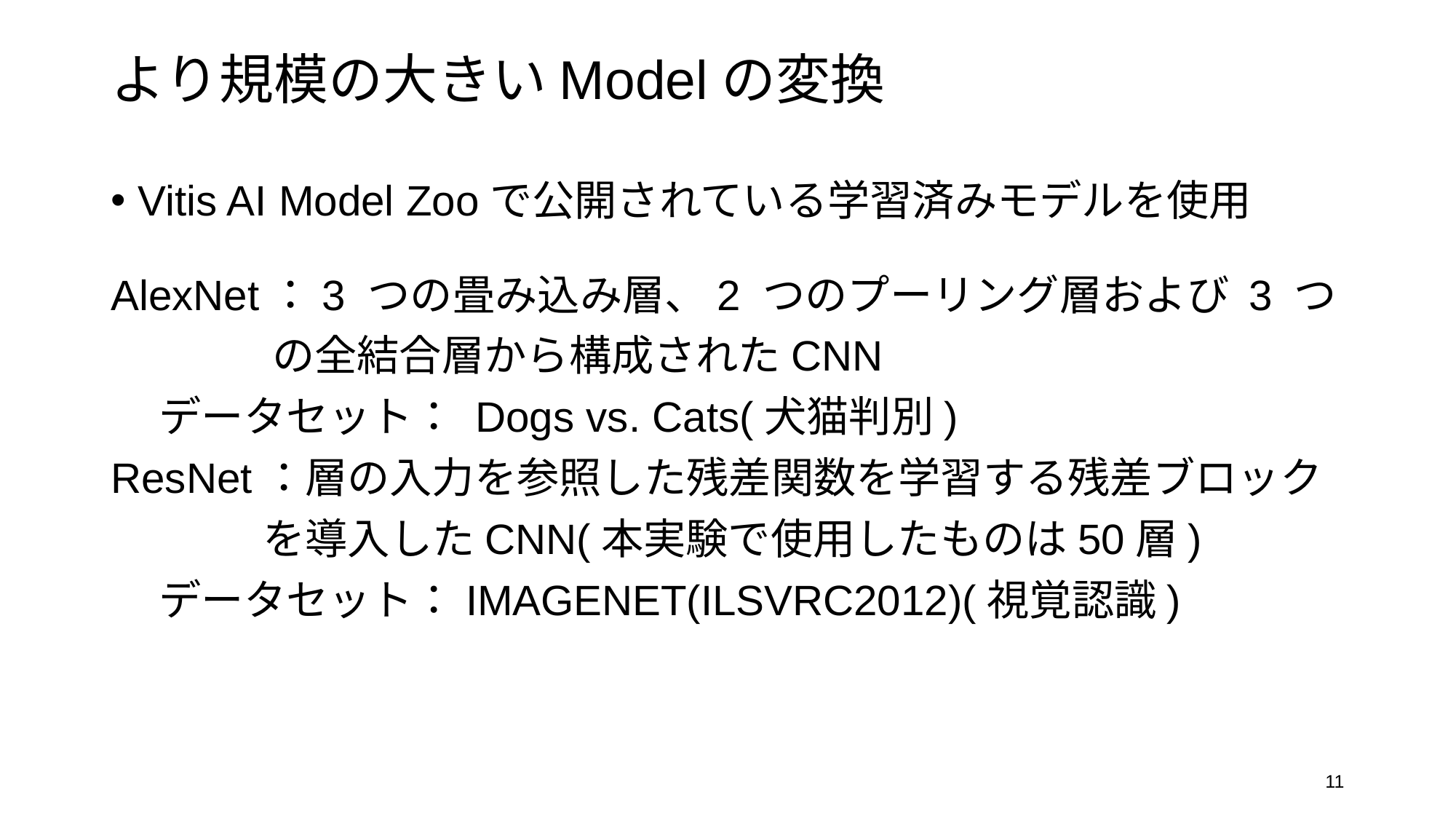

# より規模の大きいModelの変換
Vitis AI Model Zooで公開されている学習済みモデルを使用

AlexNet：3 つの畳み込み層、2 つのプーリング層および 3 つ
                の全結合層から構成されたCNN
    データセット： Dogs vs. Cats(犬猫判別)
ResNet：層の入力を参照した残差関数を学習する残差ブロック
               を導入したCNN(本実験で使用したものは50層)
    データセット：IMAGENET(ILSVRC2012)(視覚認識)
11